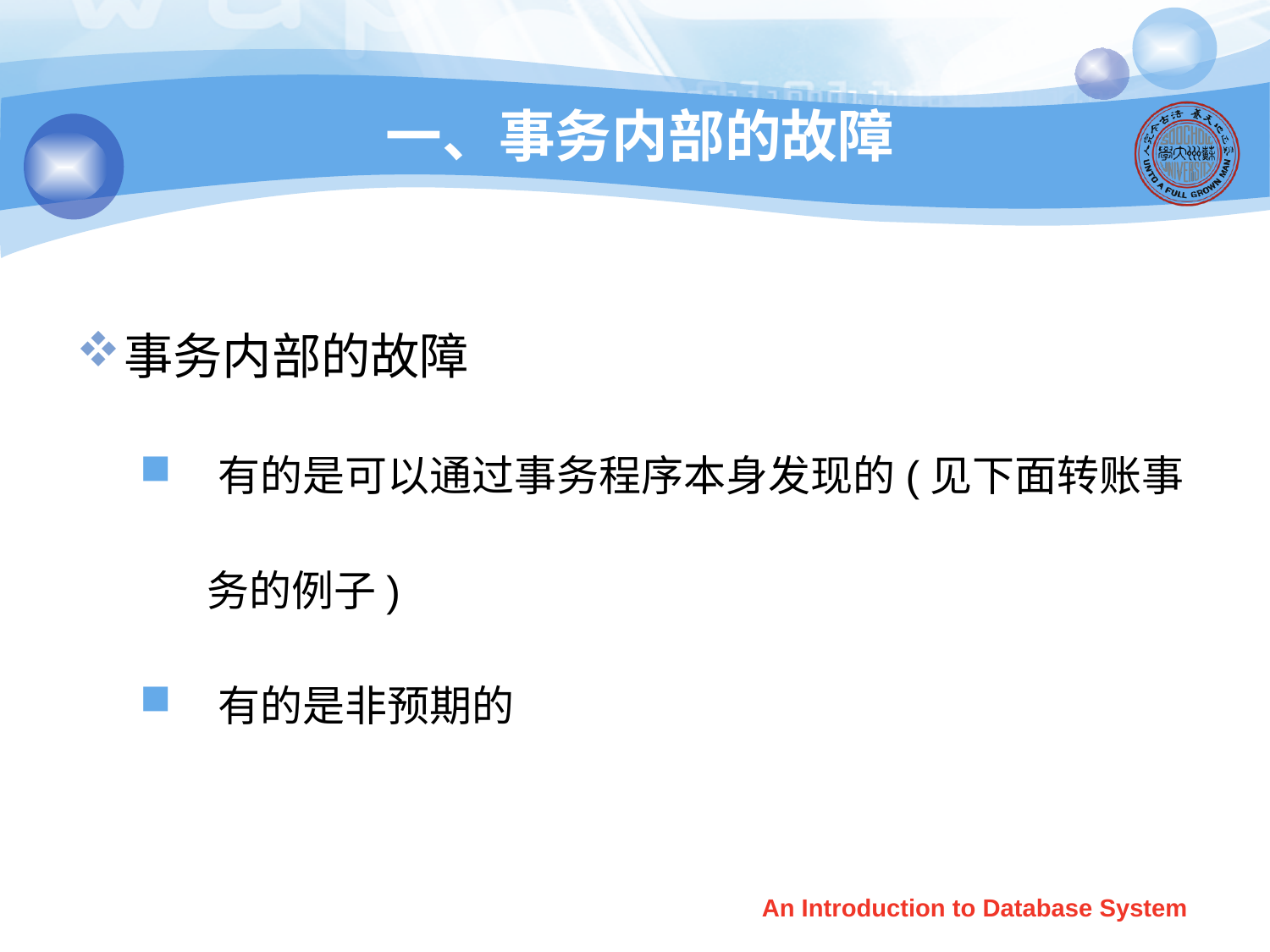

# 一、事务内部的故障
事务内部的故障
   有的是可以通过事务程序本身发现的(见下面转账事
      务的例子)
   有的是非预期的
An Introduction to Database System